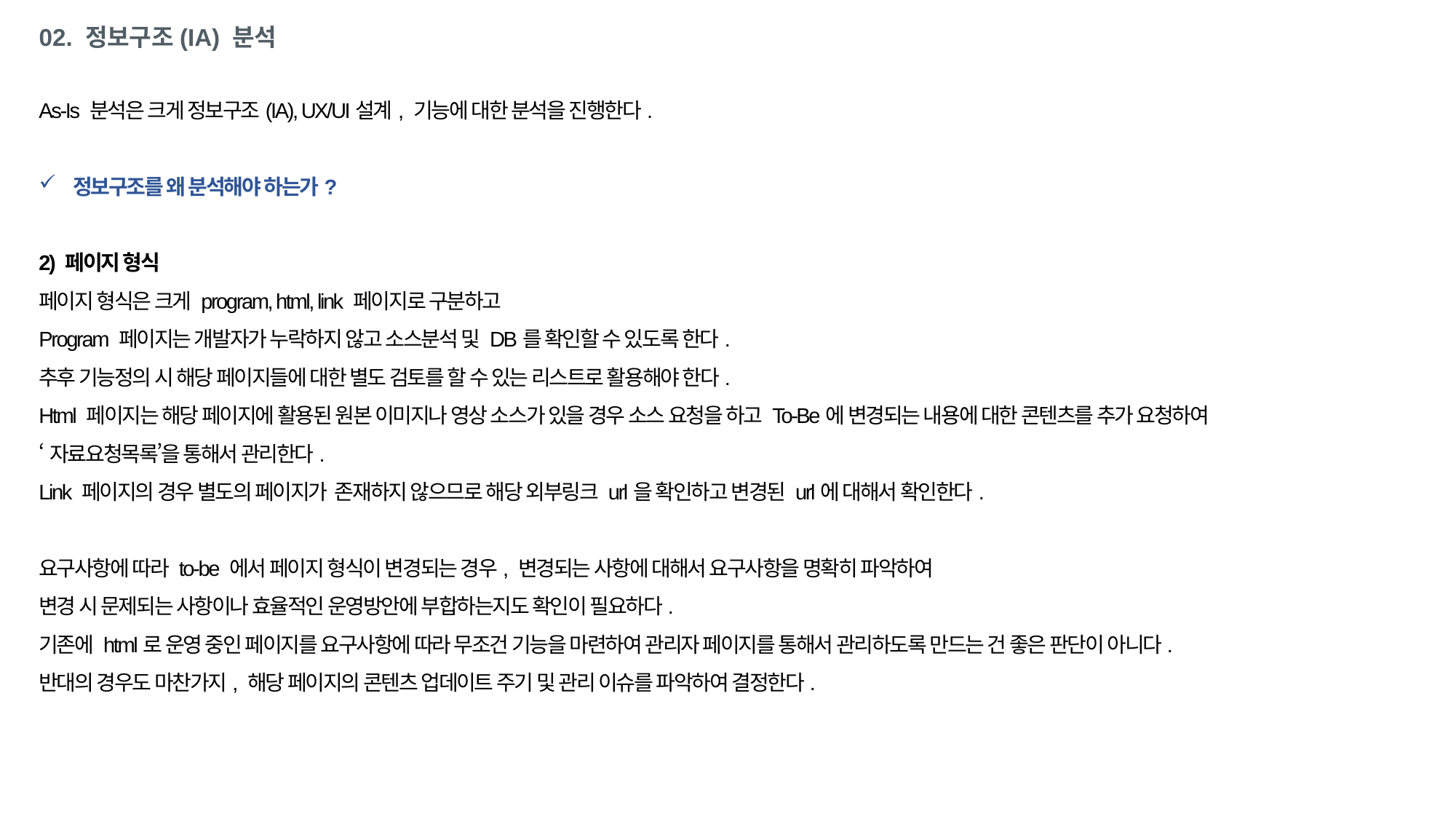

# 02. 정보구조(IA) 분석
As-Is 분석은 크게 정보구조(IA), UX/UI설계, 기능에 대한 분석을 진행한다.

정보구조를 왜 분석해야 하는가?

2) 페이지 형식
페이지 형식은 크게 program, html, link 페이지로 구분하고
Program 페이지는 개발자가 누락하지 않고 소스분석 및 DB를 확인할 수 있도록 한다.
추후 기능정의 시 해당 페이지들에 대한 별도 검토를 할 수 있는 리스트로 활용해야 한다.
Html 페이지는 해당 페이지에 활용된 원본 이미지나 영상 소스가 있을 경우 소스 요청을 하고 To-Be에 변경되는 내용에 대한 콘텐츠를 추가 요청하여
‘자료요청목록’을 통해서 관리한다.
Link 페이지의 경우 별도의 페이지가  존재하지 않으므로 해당 외부링크 url을 확인하고 변경된 url에 대해서 확인한다.

요구사항에 따라 to-be 에서 페이지 형식이 변경되는 경우, 변경되는 사항에 대해서 요구사항을 명확히 파악하여
변경 시 문제되는 사항이나 효율적인 운영방안에 부합하는지도 확인이 필요하다.
기존에 html로 운영 중인 페이지를 요구사항에 따라 무조건 기능을 마련하여 관리자 페이지를 통해서 관리하도록 만드는 건 좋은 판단이 아니다.
반대의 경우도 마찬가지, 해당 페이지의 콘텐츠 업데이트 주기 및 관리 이슈를 파악하여 결정한다.